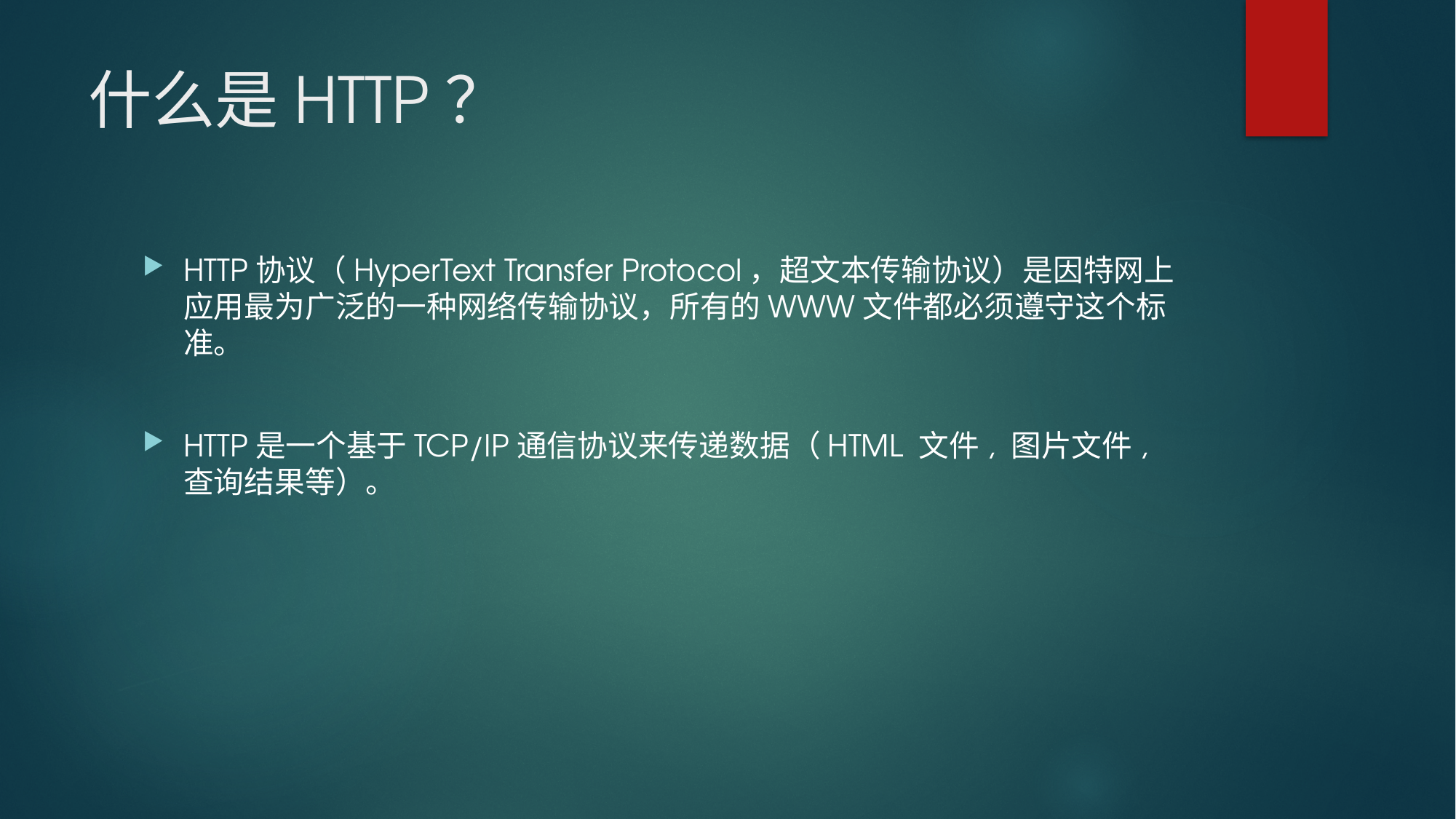

# 什么是HTTP？
HTTP协议（HyperText Transfer Protocol，超文本传输协议）是因特网上应用最为广泛的一种网络传输协议，所有的WWW文件都必须遵守这个标准。

HTTP是一个基于TCP/IP通信协议来传递数据（HTML 文件, 图片文件, 查询结果等）。